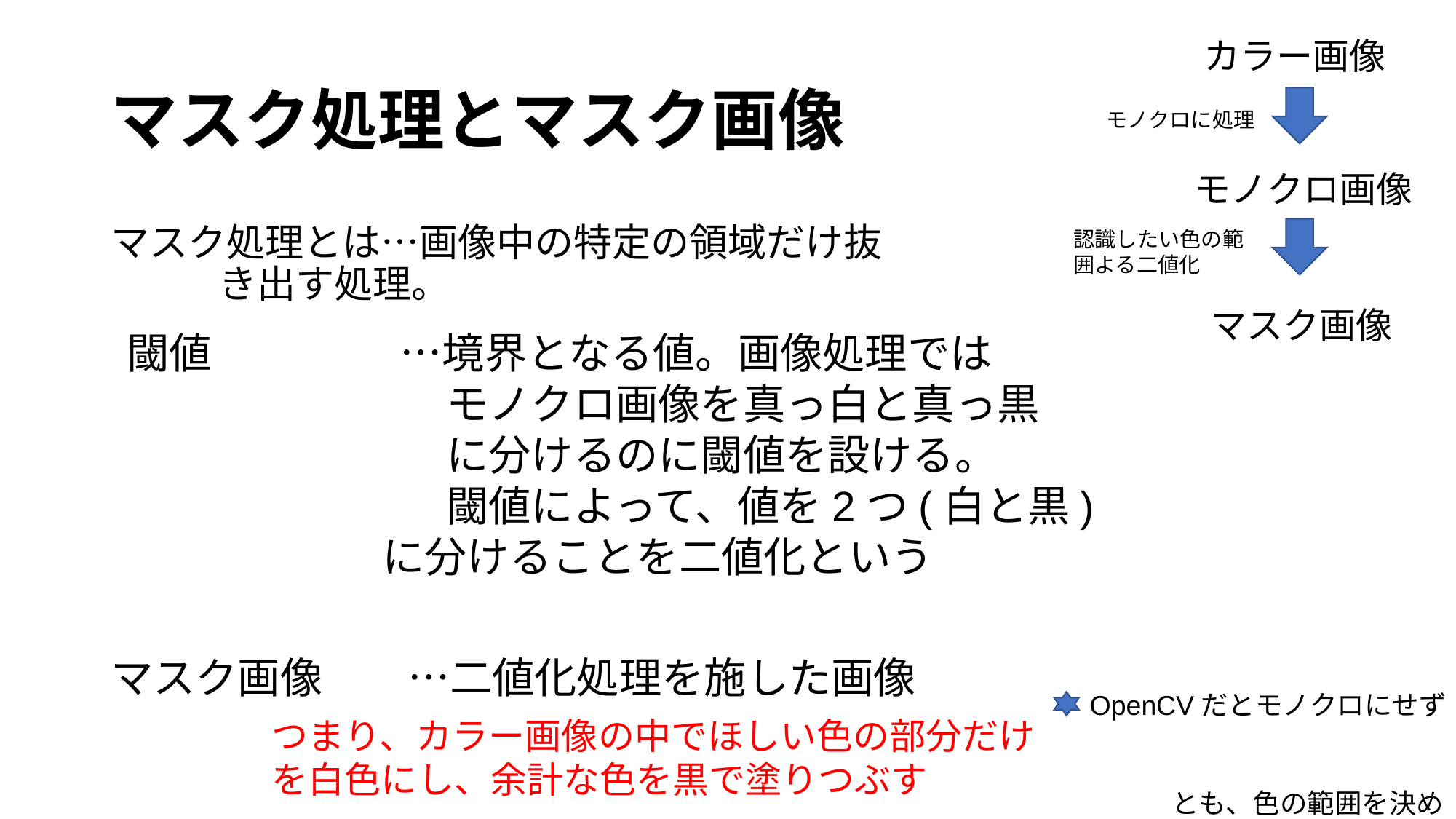

カラー画像
# マスク処理とマスク画像

モノクロに処理
モノクロ画像
マスク処理とは…画像中の特定の領域だけ抜　　　			 き出す処理。

認識したい色の範囲よる二値化
マスク画像
 閾値　　　　  …境界となる値。画像処理では
　　　　　　　　モノクロ画像を真っ白と真っ黒
　　　　　　　　に分けるのに閾値を設ける。
　　　　　　　　閾値によって、値を2つ(白と黒)
                            に分けることを二値化という
マスク画像　　…二値化処理を施した画像
OpenCVだとモノクロにせず　　　　　　　　　　　　　　　　　　　　　　　　　　　　　とも、色の範囲を決めてマスク画像に簡単にできる

つまり、カラー画像の中でほしい色の部分だけを白色にし、余計な色を黒で塗りつぶす